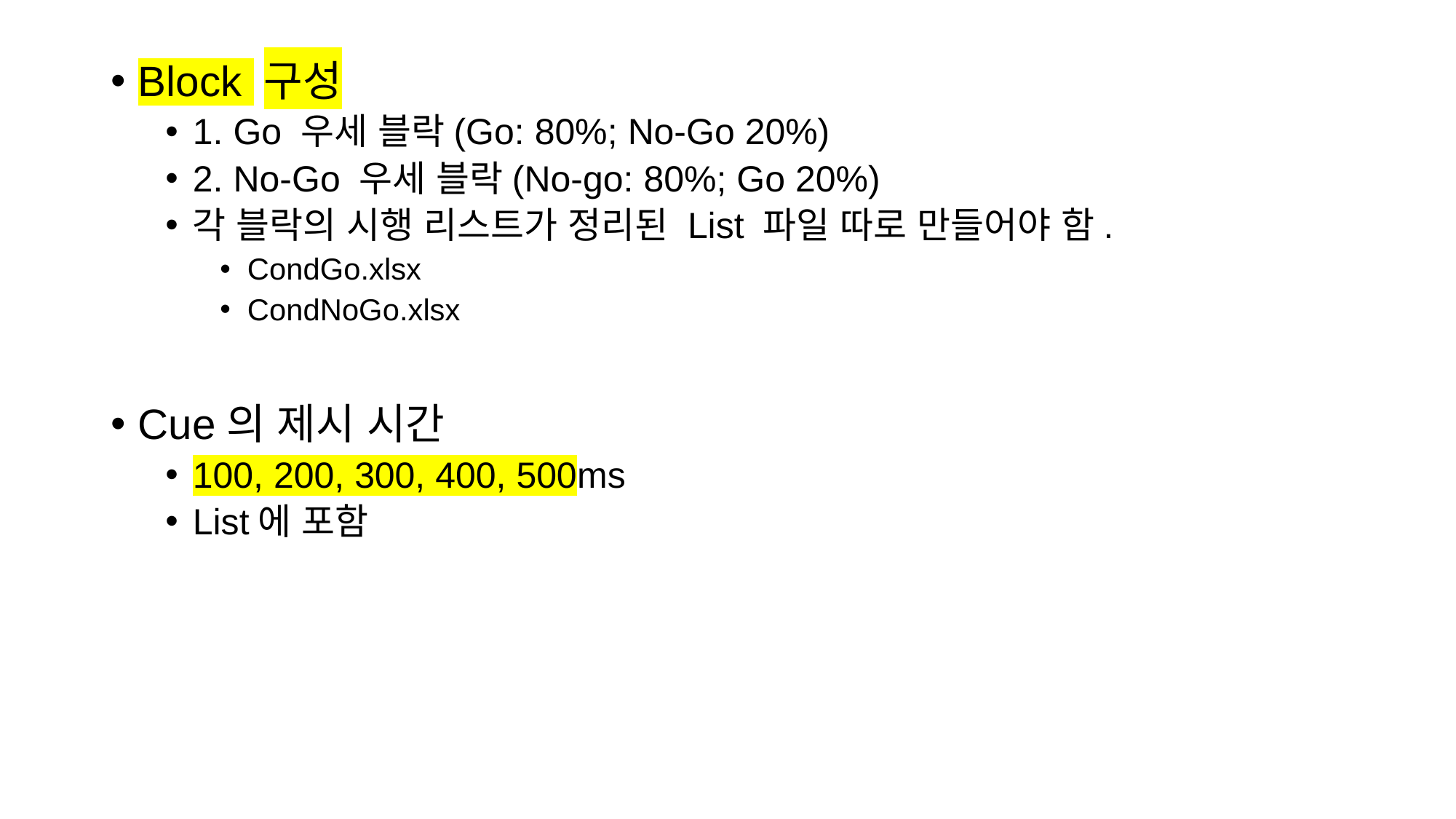

Block 구성
1. Go 우세 블락(Go: 80%; No-Go 20%)
2. No-Go 우세 블락(No-go: 80%; Go 20%)
각 블락의 시행 리스트가 정리된 List 파일 따로 만들어야 함.
CondGo.xlsx
CondNoGo.xlsx

Cue의 제시 시간
100, 200, 300, 400, 500ms
List에 포함